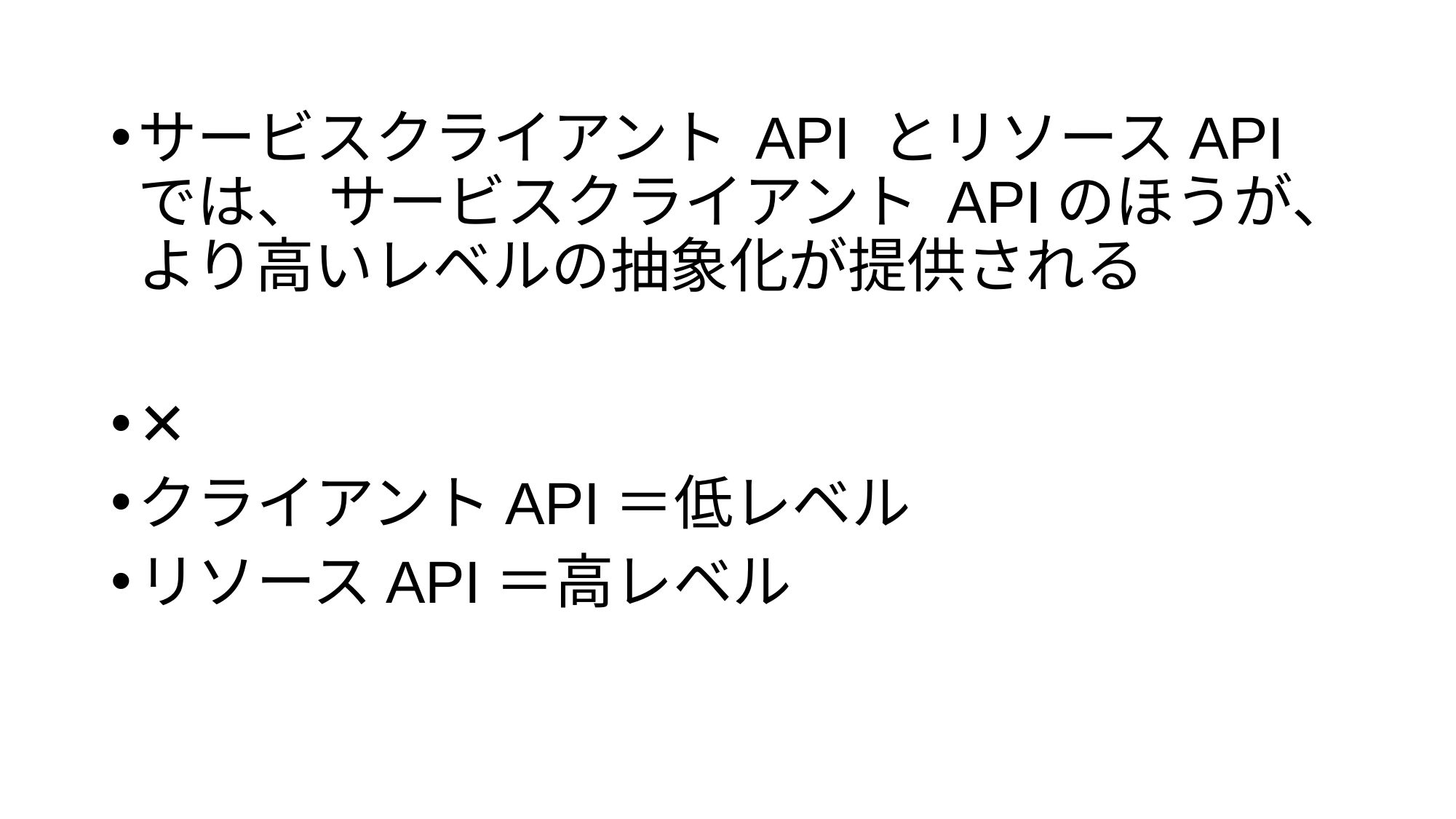

サービスクライアント API とリソースAPIでは、 サービスクライアント APIのほうが、より高いレベルの抽象化が提供される

✕
クライアントAPI＝低レベル
リソースAPI＝高レベル